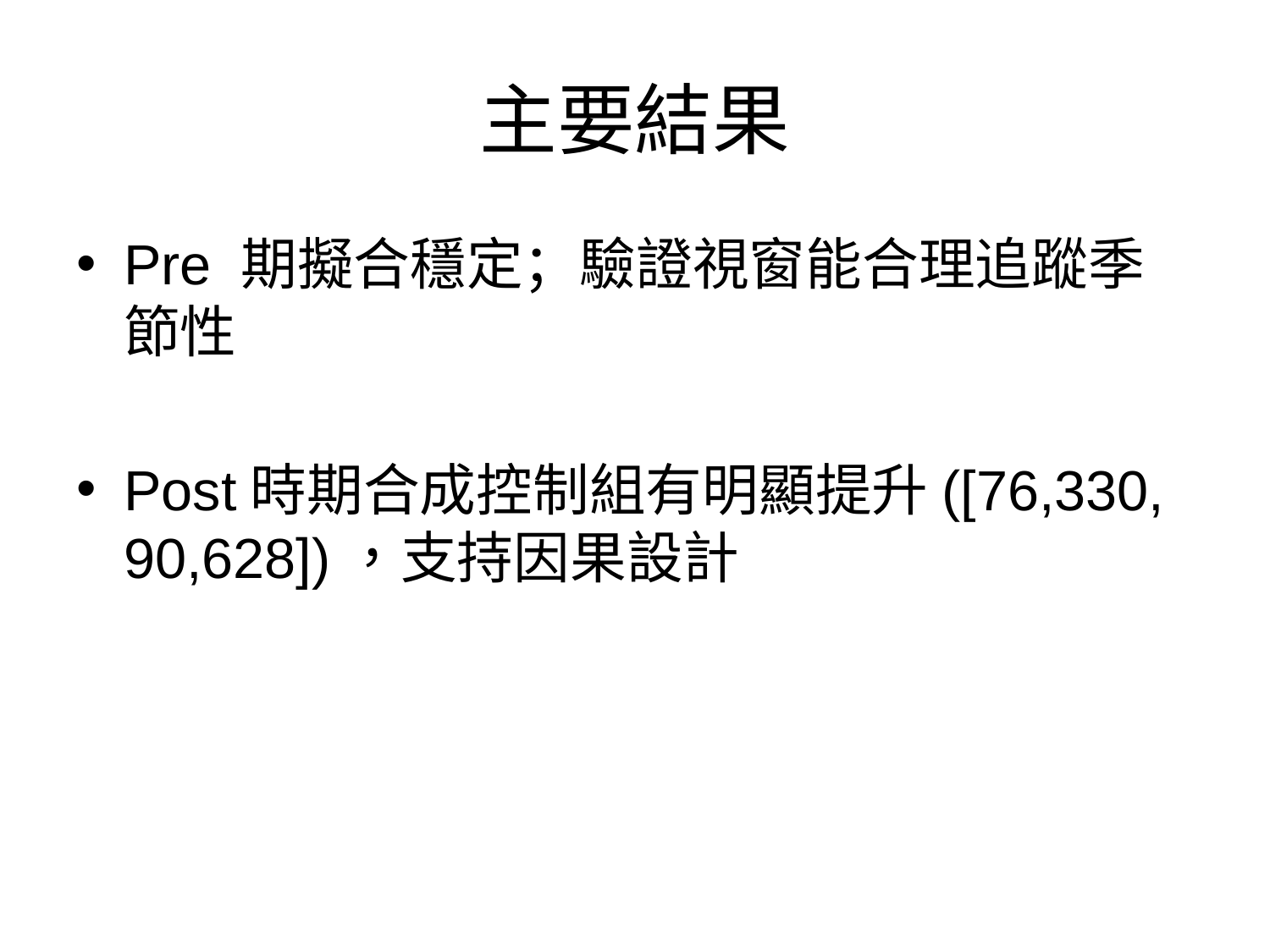

# 主要結果
Pre 期擬合穩定；驗證視窗能合理追蹤季節性

Post時期合成控制組有明顯提升([76,330, 90,628])，支持因果設計